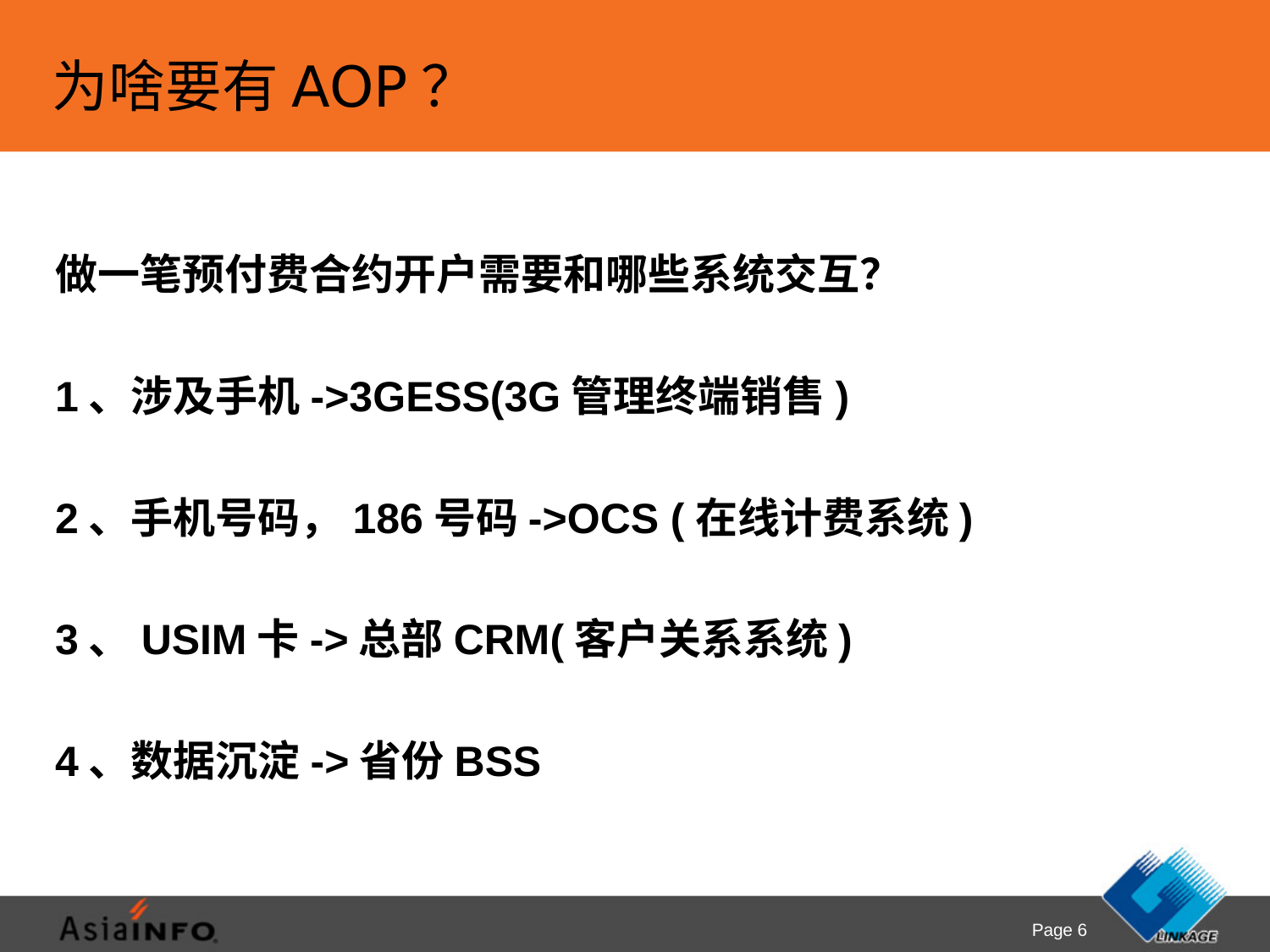

# 为啥要有AOP？

做一笔预付费合约开户需要和哪些系统交互？

1、涉及手机->3GESS(3G管理终端销售)

2、手机号码，186号码->OCS (在线计费系统)

3、USIM卡->总部CRM(客户关系系统)

4、数据沉淀->省份BSS